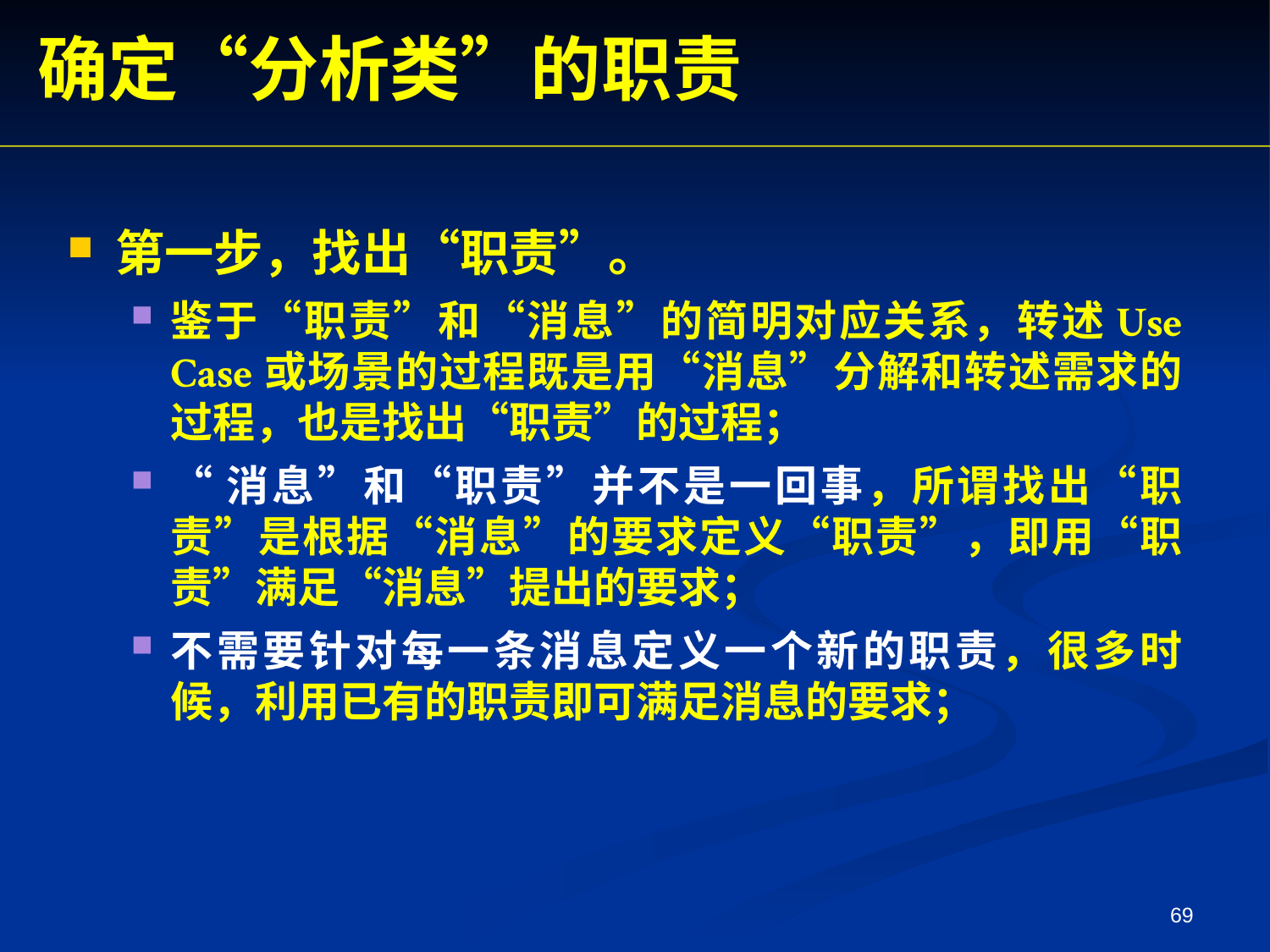

确定“分析类”的职责

第一步，找出“职责”。
鉴于“职责”和“消息”的简明对应关系，转述Use Case或场景的过程既是用“消息”分解和转述需求的过程，也是找出“职责”的过程；
“消息”和“职责”并不是一回事，所谓找出“职责”是根据“消息”的要求定义“职责”，即用“职责”满足“消息”提出的要求；
不需要针对每一条消息定义一个新的职责，很多时候，利用已有的职责即可满足消息的要求；
69